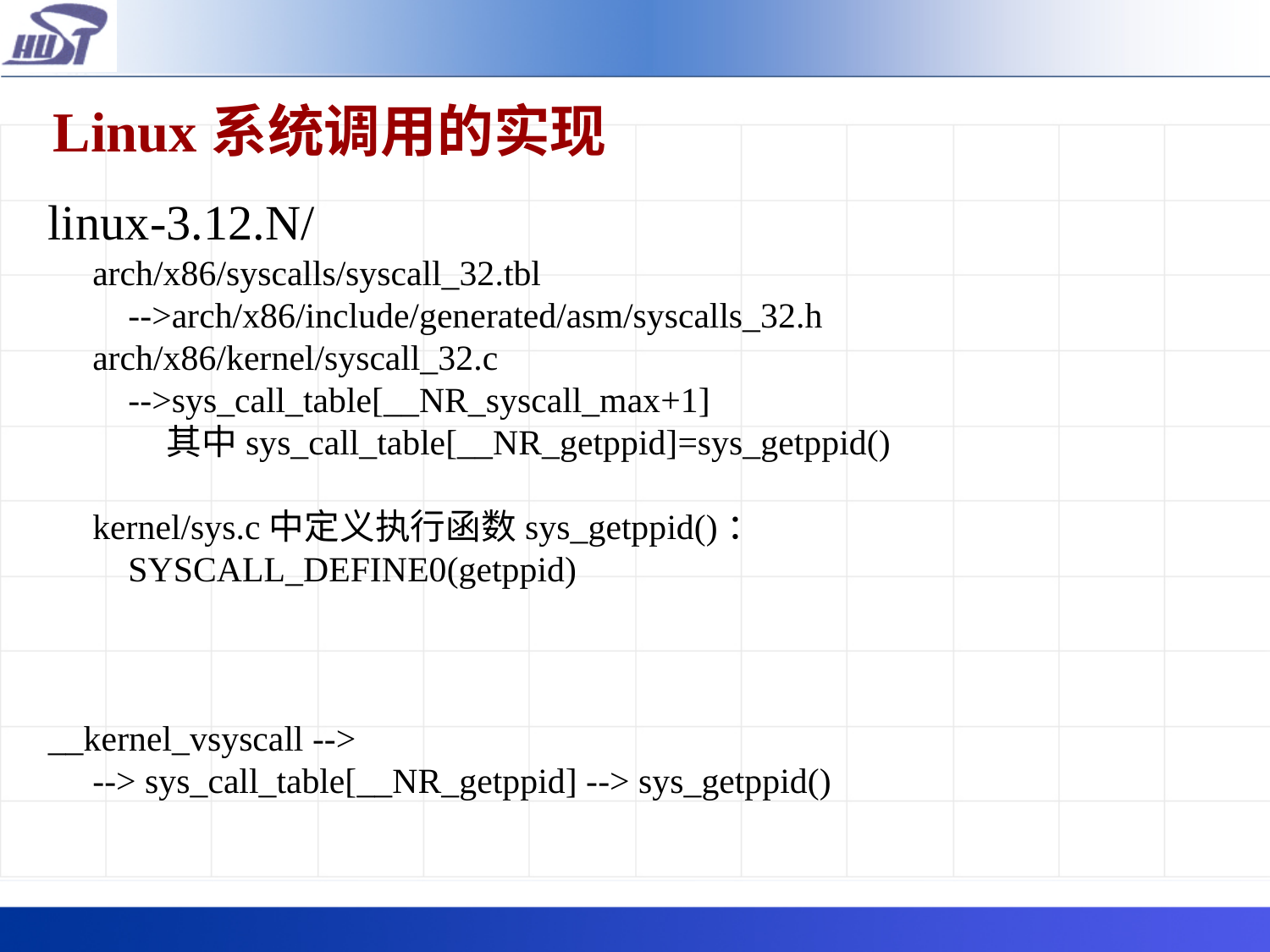

Linux系统调用的实现
linux-3.12.N/
     arch/x86/syscalls/syscall_32.tbl
         -->arch/x86/include/generated/asm/syscalls_32.h
     arch/x86/kernel/syscall_32.c
         -->sys_call_table[__NR_syscall_max+1]
              其中sys_call_table[__NR_getppid]=sys_getppid()

     kernel/sys.c中定义执行函数sys_getppid()：
         SYSCALL_DEFINE0(getppid)

__kernel_vsyscall -->
     --> sys_call_table[__NR_getppid] --> sys_getppid()